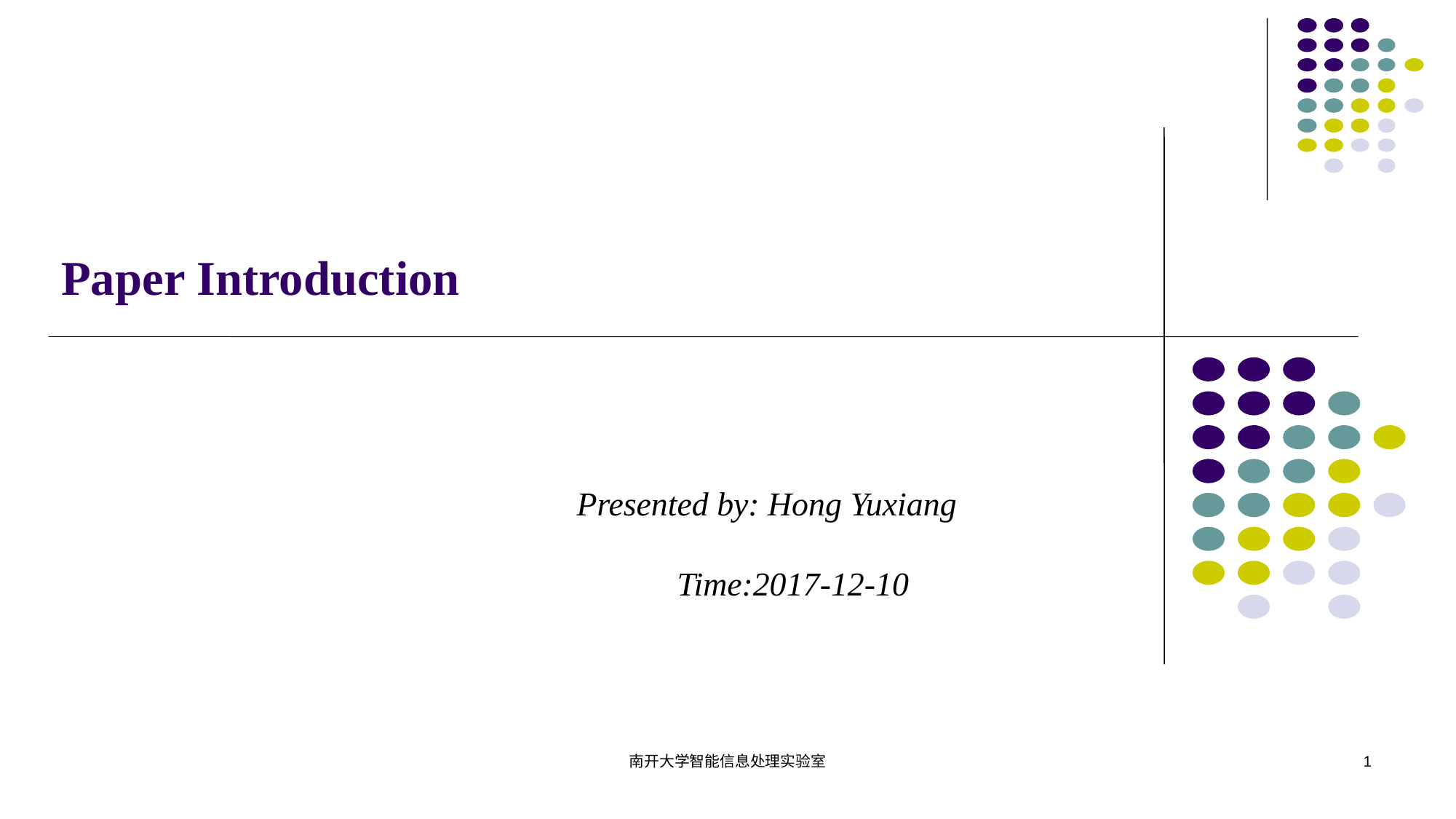

# Paper Introduction
Presented by: Hong Yuxiang

 Time:2017-12-10
南开大学智能信息处理实验室
1